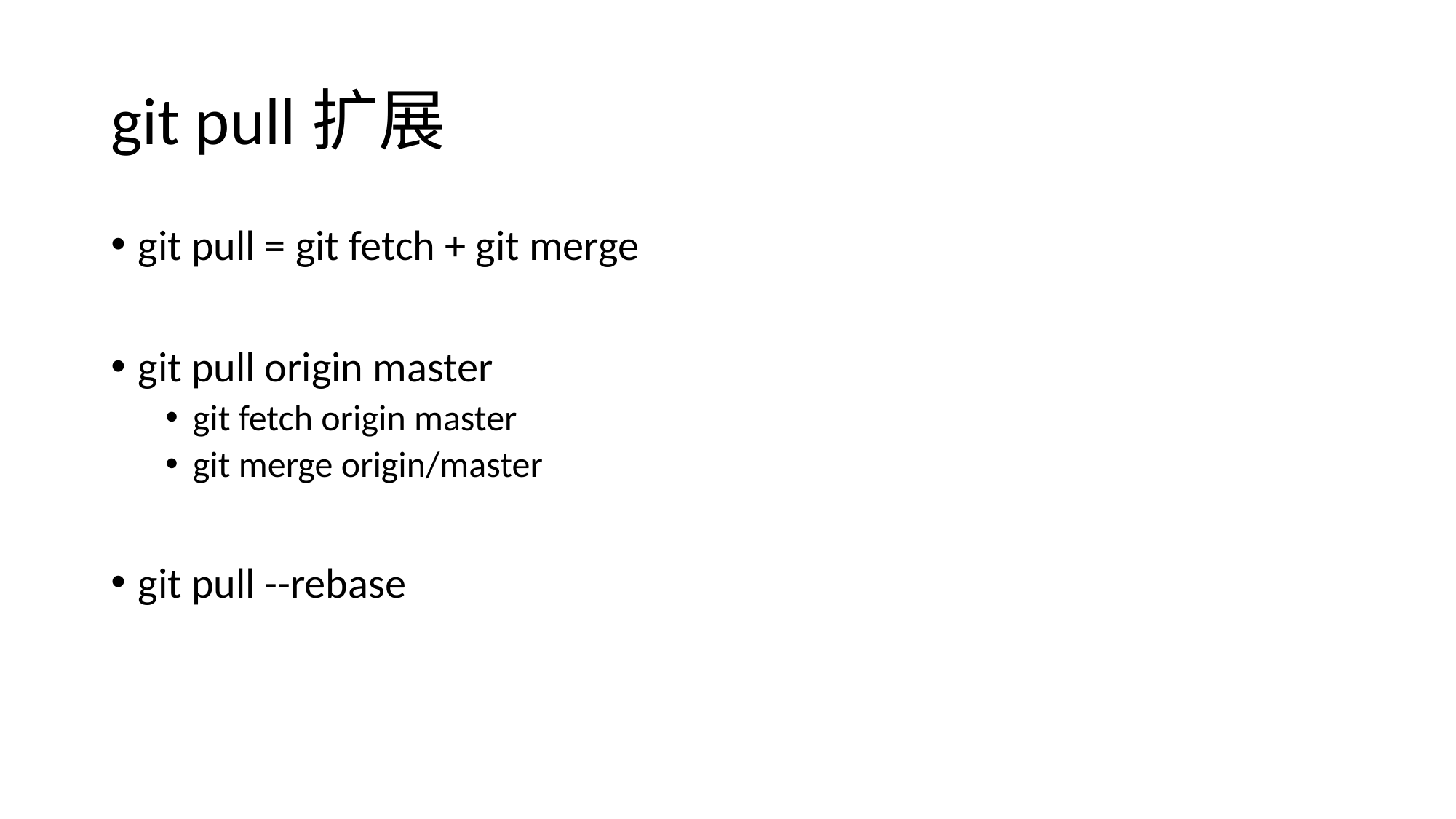

# git pull扩展
git pull = git fetch + git merge

git pull origin master
git fetch origin master
git merge origin/master

git pull --rebase